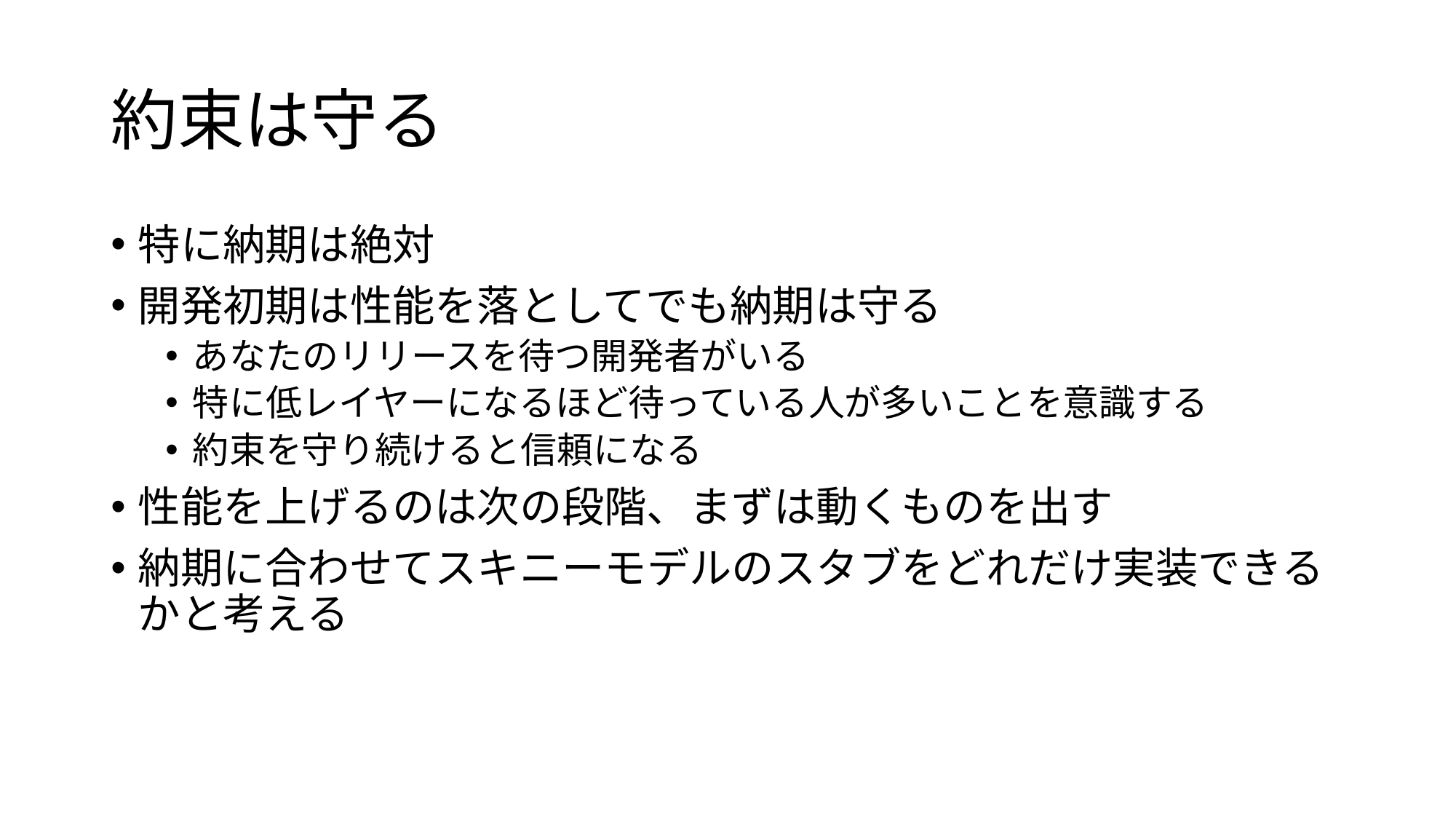

# 約束は守る
特に納期は絶対
開発初期は性能を落としてでも納期は守る
あなたのリリースを待つ開発者がいる
特に低レイヤーになるほど待っている人が多いことを意識する
約束を守り続けると信頼になる
性能を上げるのは次の段階、まずは動くものを出す
納期に合わせてスキニーモデルのスタブをどれだけ実装できるかと考える